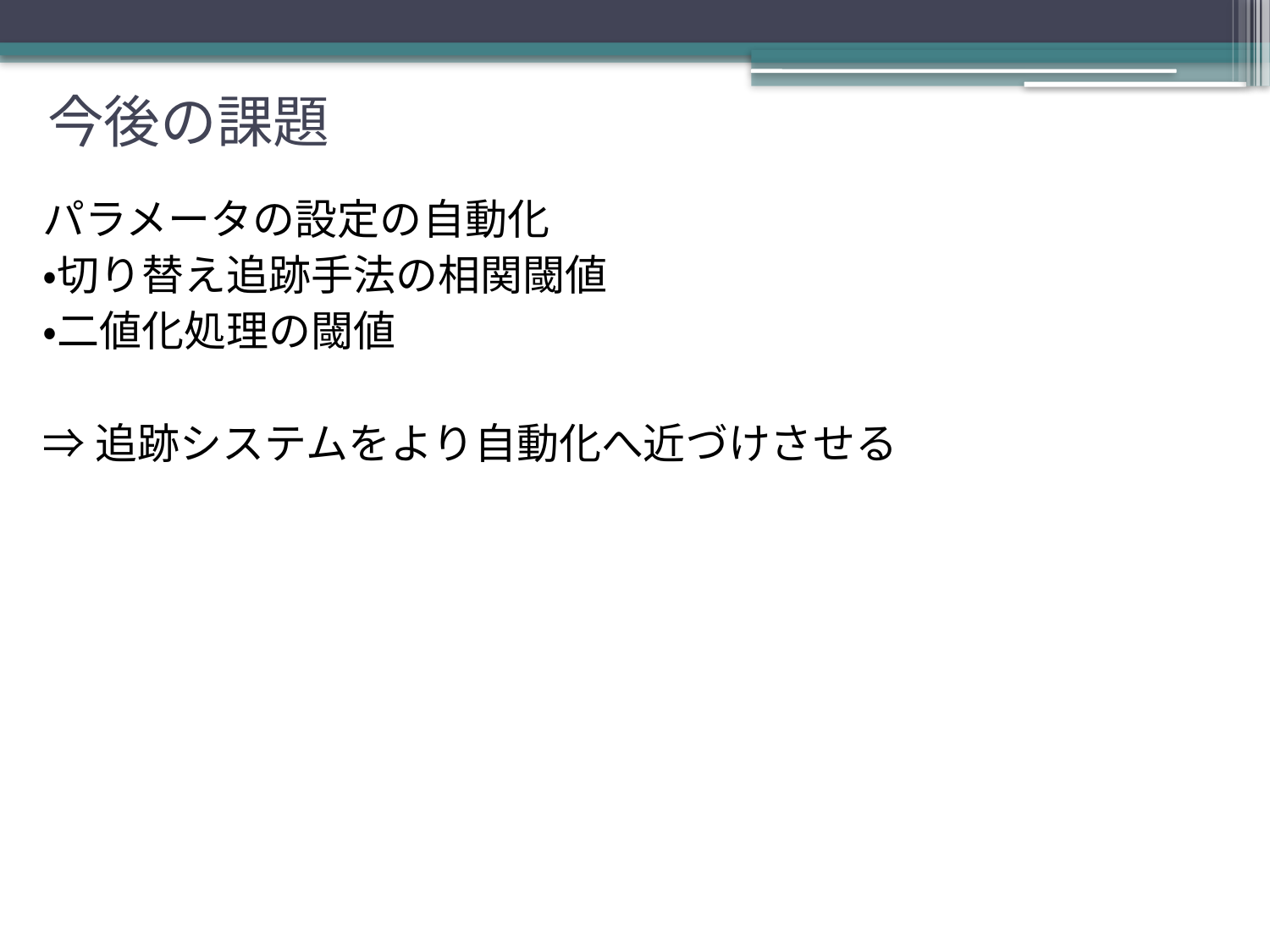

# 今後の課題
パラメータの設定の自動化
・切り替え追跡手法の相関閾値
・二値化処理の閾値

⇒追跡システムをより自動化へ近づけさせる